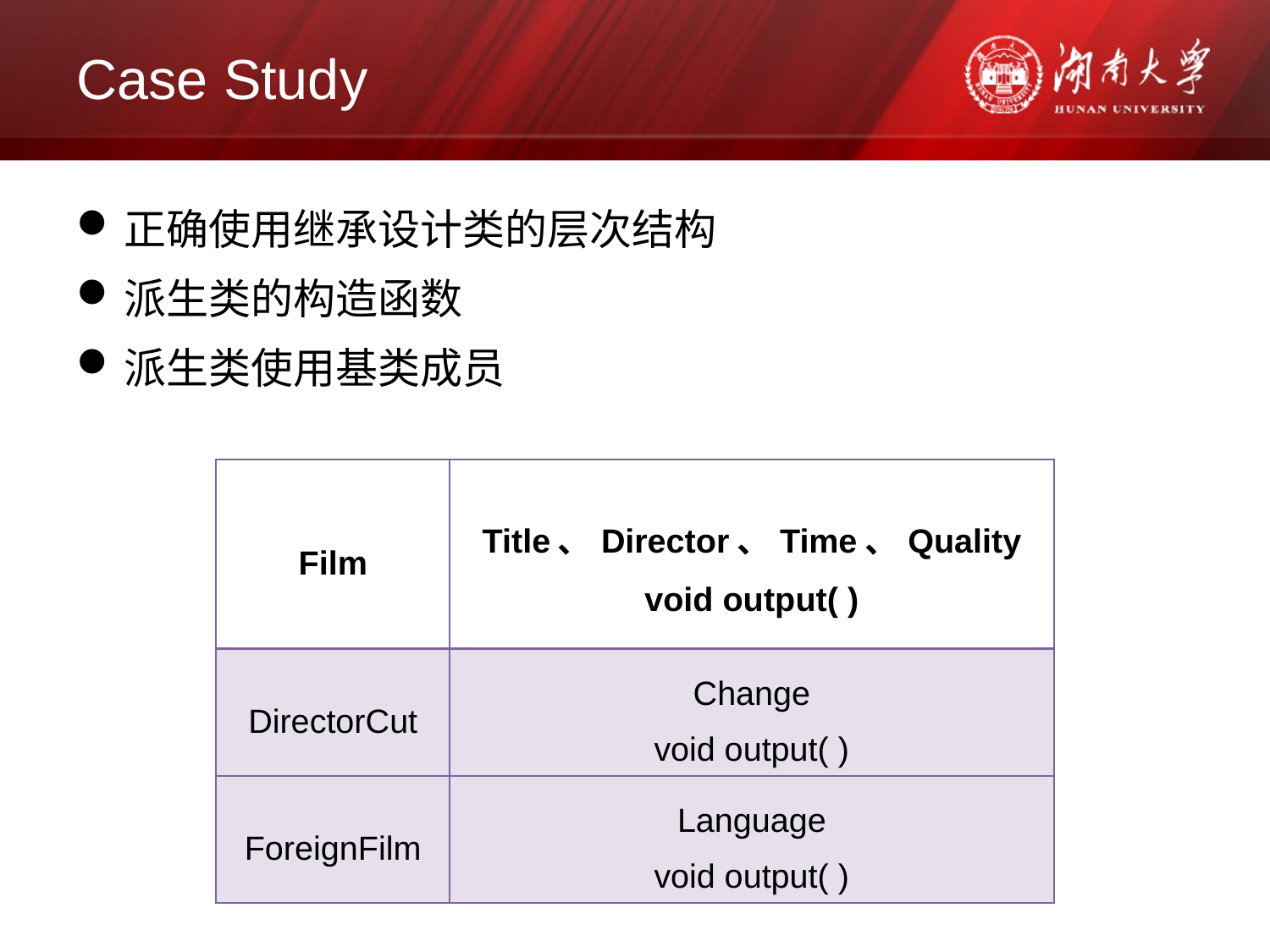

# Case Study
正确使用继承设计类的层次结构
派生类的构造函数
派生类使用基类成员

| Film | Title、Director、Time、Quality void output( ) |
| --- | --- |
| DirectorCut | Change void output( ) |
| ForeignFilm | Language void output( ) |